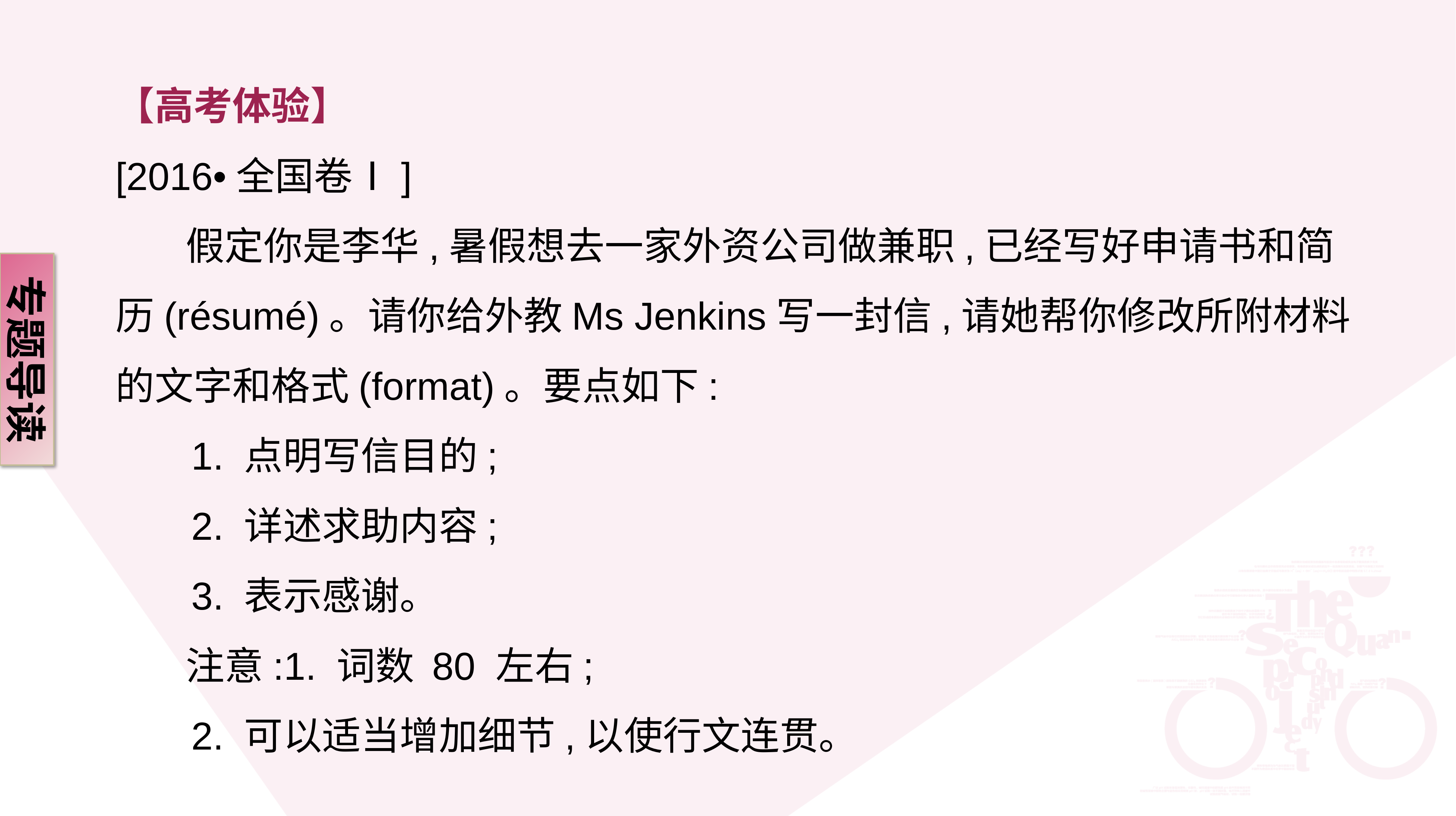

【高考体验】
[2016•全国卷Ⅰ]
       假定你是李华,暑假想去一家外资公司做兼职,已经写好申请书和简历(résumé)。请你给外教Ms Jenkins写一封信,请她帮你修改所附材料的文字和格式(format)。要点如下:
       1. 点明写信目的;
       2. 详述求助内容;
       3. 表示感谢。
       注意:1. 词数 80 左右;
       2. 可以适当增加细节,以使行文连贯。
专题导读